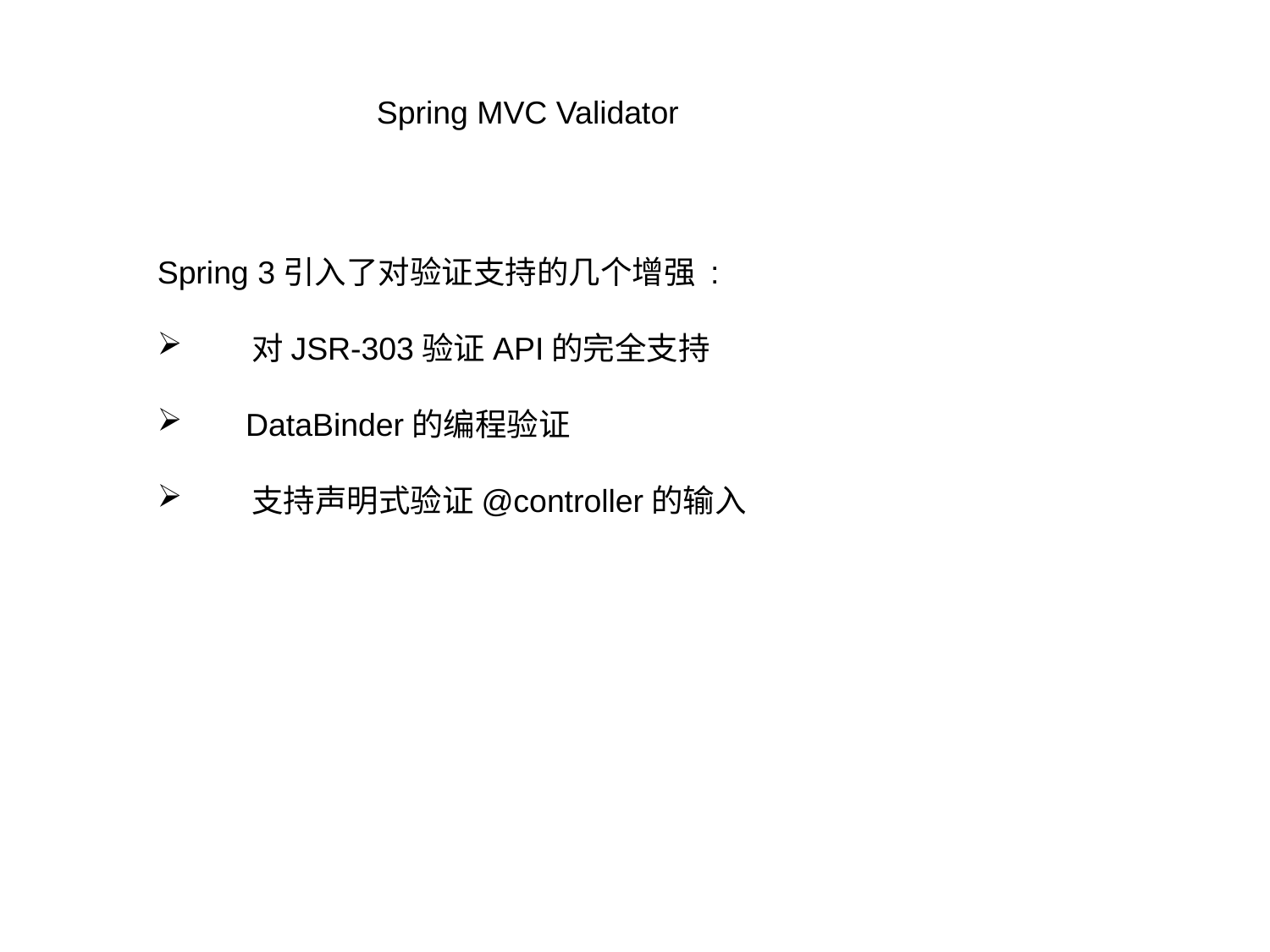

Spring MVC Validator
Spring 3引入了对验证支持的几个增强 :

 对JSR-303验证API的完全支持

 DataBinder的编程验证

 支持声明式验证@controller的输入